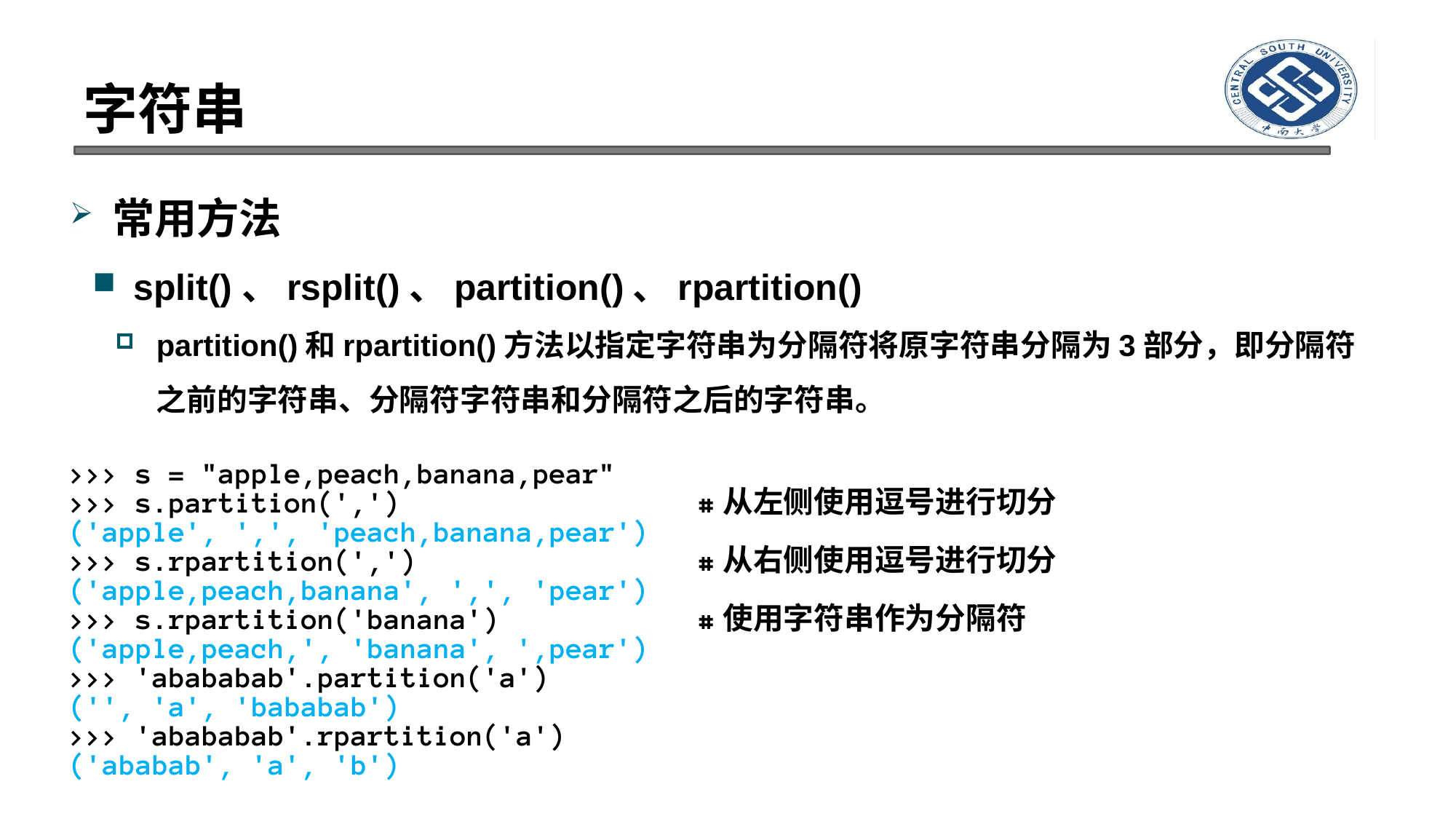

# 字符串
常用方法
split()、rsplit()、partition()、rpartition()
partition()和rpartition()方法以指定字符串为分隔符将原字符串分隔为3部分，即分隔符之前的字符串、分隔符字符串和分隔符之后的字符串。

>>> s = "apple,peach,banana,pear"
>>> s.partition(',')                  #从左侧使用逗号进行切分
('apple', ',', 'peach,banana,pear')
>>> s.rpartition(',')                 #从右侧使用逗号进行切分
('apple,peach,banana', ',', 'pear')
>>> s.rpartition('banana')            #使用字符串作为分隔符
('apple,peach,', 'banana', ',pear')
>>> 'abababab'.partition('a')
('', 'a', 'bababab')
>>> 'abababab'.rpartition('a')
('ababab', 'a', 'b')